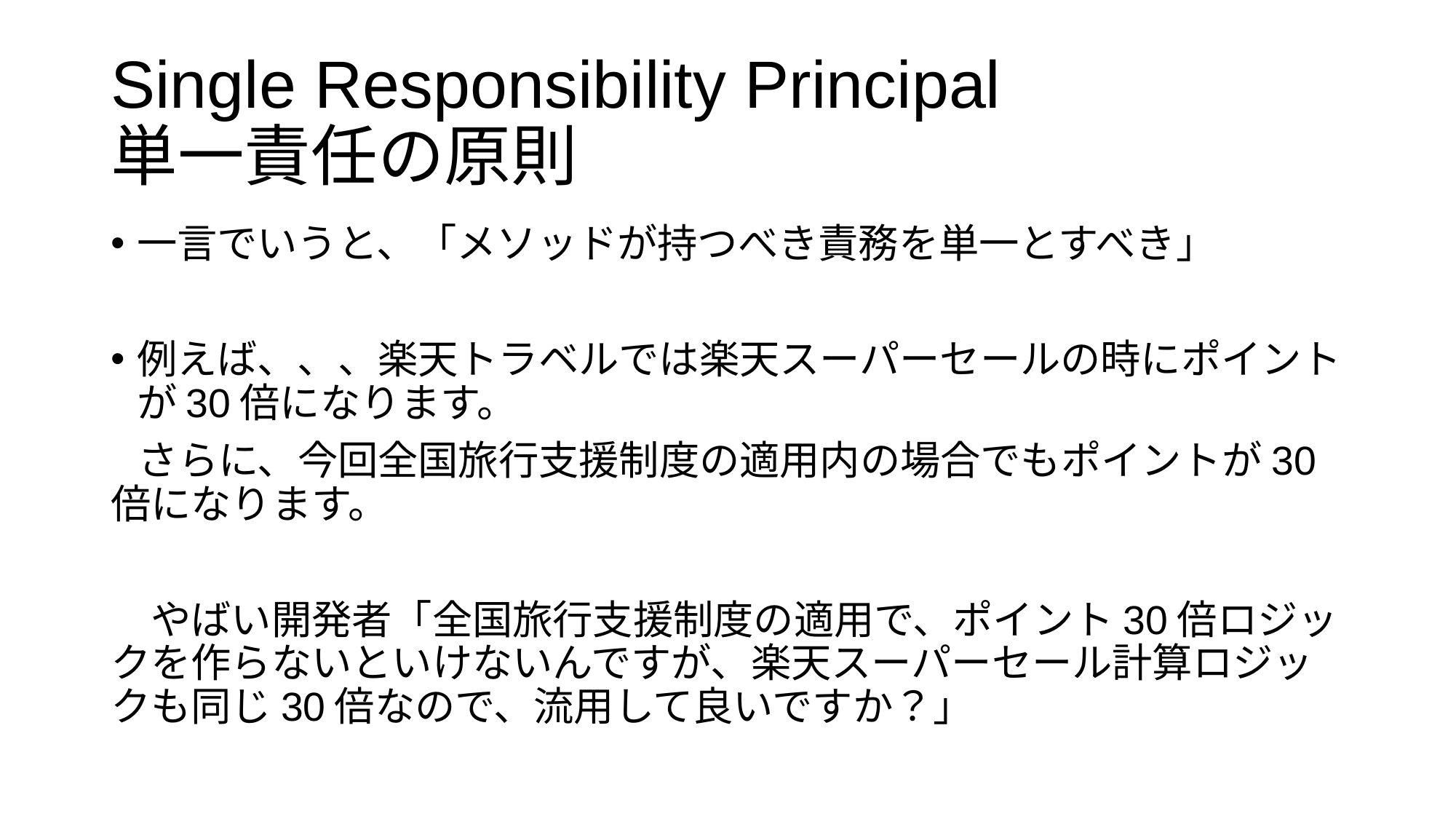

# Single Responsibility Principal 単一責任の原則
一言でいうと、「メソッドが持つべき責務を単一とすべき」

例えば、、、楽天トラベルでは楽天スーパーセールの時にポイントが30倍になります。
  さらに、今回全国旅行支援制度の適用内の場合でもポイントが30倍になります。

　やばい開発者「全国旅行支援制度の適用で、ポイント30倍ロジックを作らないといけないんですが、楽天スーパーセール計算ロジックも同じ30倍なので、流用して良いですか？」